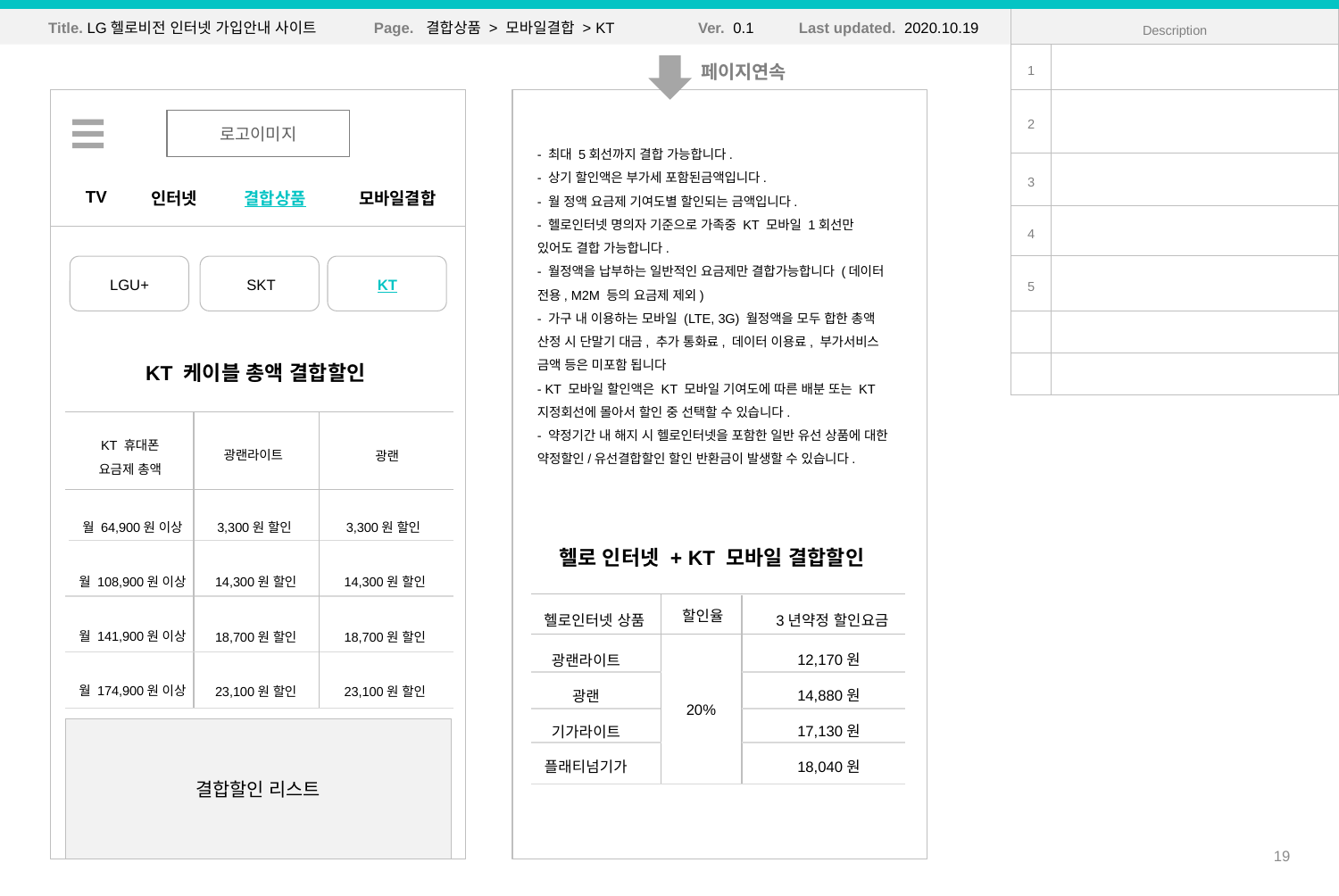

Title. LG헬로비전 인터넷 가입안내 사이트
Page.  결합상품 > 모바일결합 > KT
Ver.  0.1
Last updated.  2020.10.19

| Description |  |
| --- | --- |
| 1 |  |
| 2 |  |
| 3 |  |
| 4 |  |
| 5 |  |
|  |  |
|  |  |
페이지연속

로고이미지

TV
인터넷
결합상품
모바일결합

- 최대 5회선까지 결합 가능합니다.
- 상기 할인액은 부가세 포함된금액입니다.
- 월 정액 요금제 기여도별 할인되는 금액입니다.
- 헬로인터넷 명의자 기준으로 가족중 KT 모바일 1회선만 있어도 결합 가능합니다.
- 월정액을 납부하는 일반적인 요금제만 결합가능합니다 (데이터 전용, M2M 등의 요금제 제외)
- 가구 내 이용하는 모바일 (LTE, 3G) 월정액을 모두 합한 총액 산정 시 단말기 대금, 추가 통화료, 데이터 이용료, 부가서비스 금액 등은 미포함 됩니다
- KT 모바일 할인액은 KT 모바일 기여도에 따른 배분 또는 KT 지정회선에 몰아서 할인 중 선택할 수 있습니다.
- 약정기간 내 해지 시 헬로인터넷을 포함한 일반 유선 상품에 대한 약정할인/유선결합할인 할인 반환금이 발생할 수 있습니다.

LGU+

SKT

KT
KT 케이블 총액 결합할인
KT 휴대폰
요금제 총액
광랜라이트
광랜
월 64,900원 이상
월 108,900원 이상
월 141,900원 이상
월 174,900원 이상
3,300원 할인14,300원 할인
18,700원 할인
23,100원 할인
3,300원 할인14,300원 할인
18,700원 할인
23,100원 할인
헬로 인터넷 + KT 모바일 결합할인
할인율
3년약정 할인요금
헬로인터넷 상품
12,170원
14,880원
17,130원
18,040원
광랜라이트
광랜
기가라이트
플래티넘기가
20%
결합할인 리스트
19